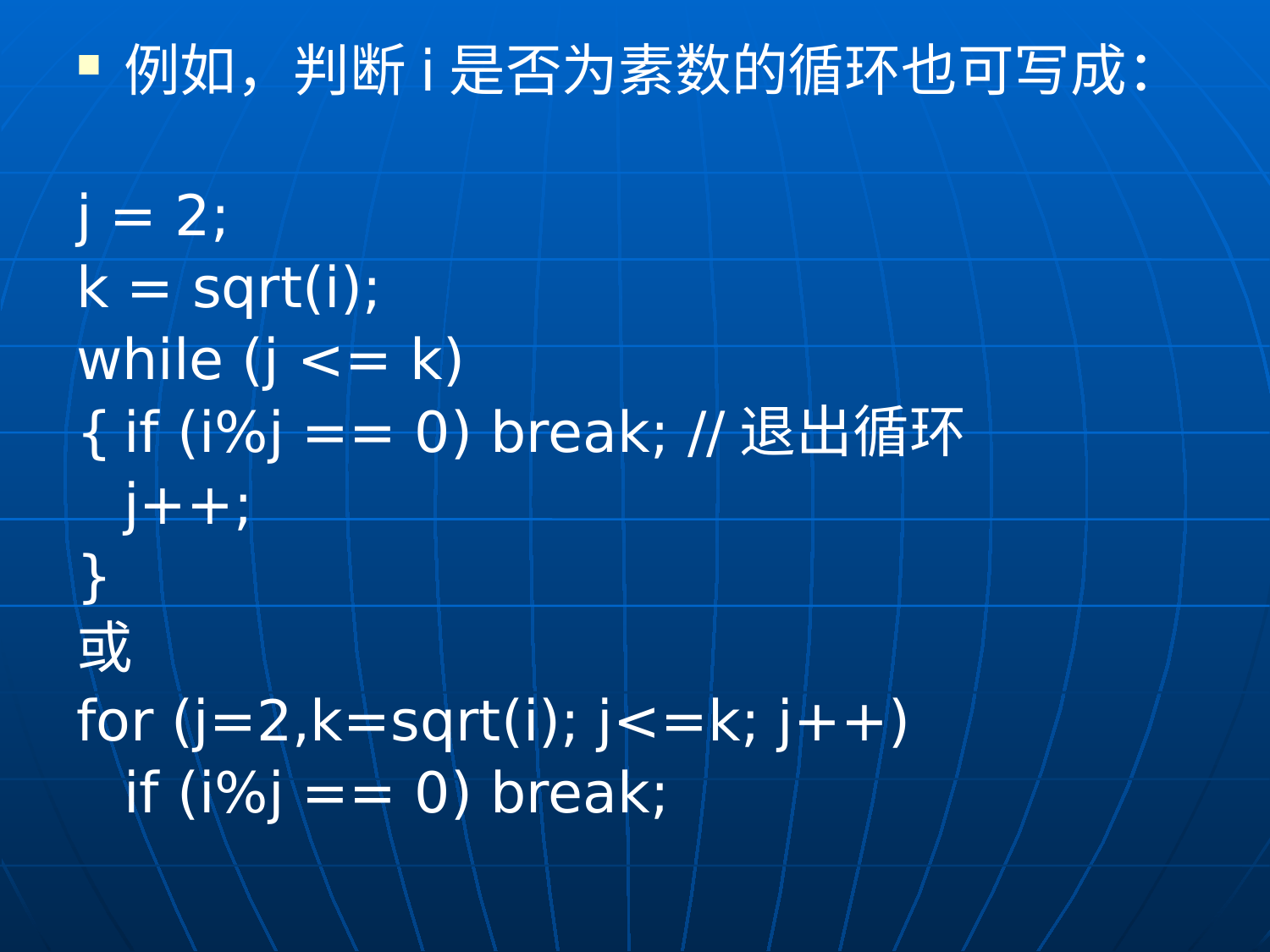

例如，判断i是否为素数的循环也可写成：

j = 2;
k = sqrt(i);
while (j <= k)
{	if (i%j == 0) break; //退出循环
	j++;
}
或
for (j=2,k=sqrt(i); j<=k; j++)
	if (i%j == 0) break;